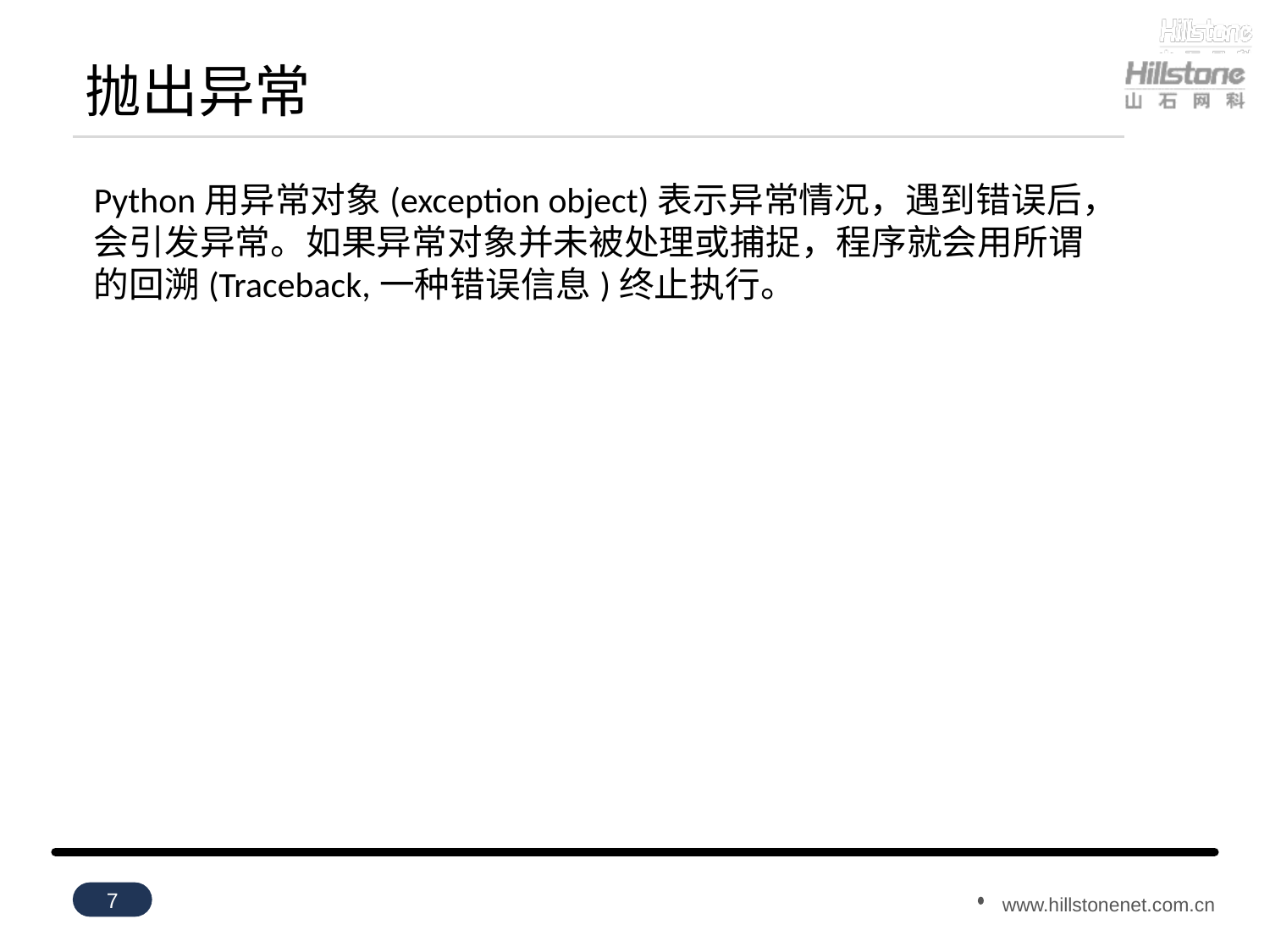

# 抛出异常
Python用异常对象(exception object)表示异常情况，遇到错误后，会引发异常。如果异常对象并未被处理或捕捉，程序就会用所谓的回溯(Traceback,一种错误信息)终止执行。